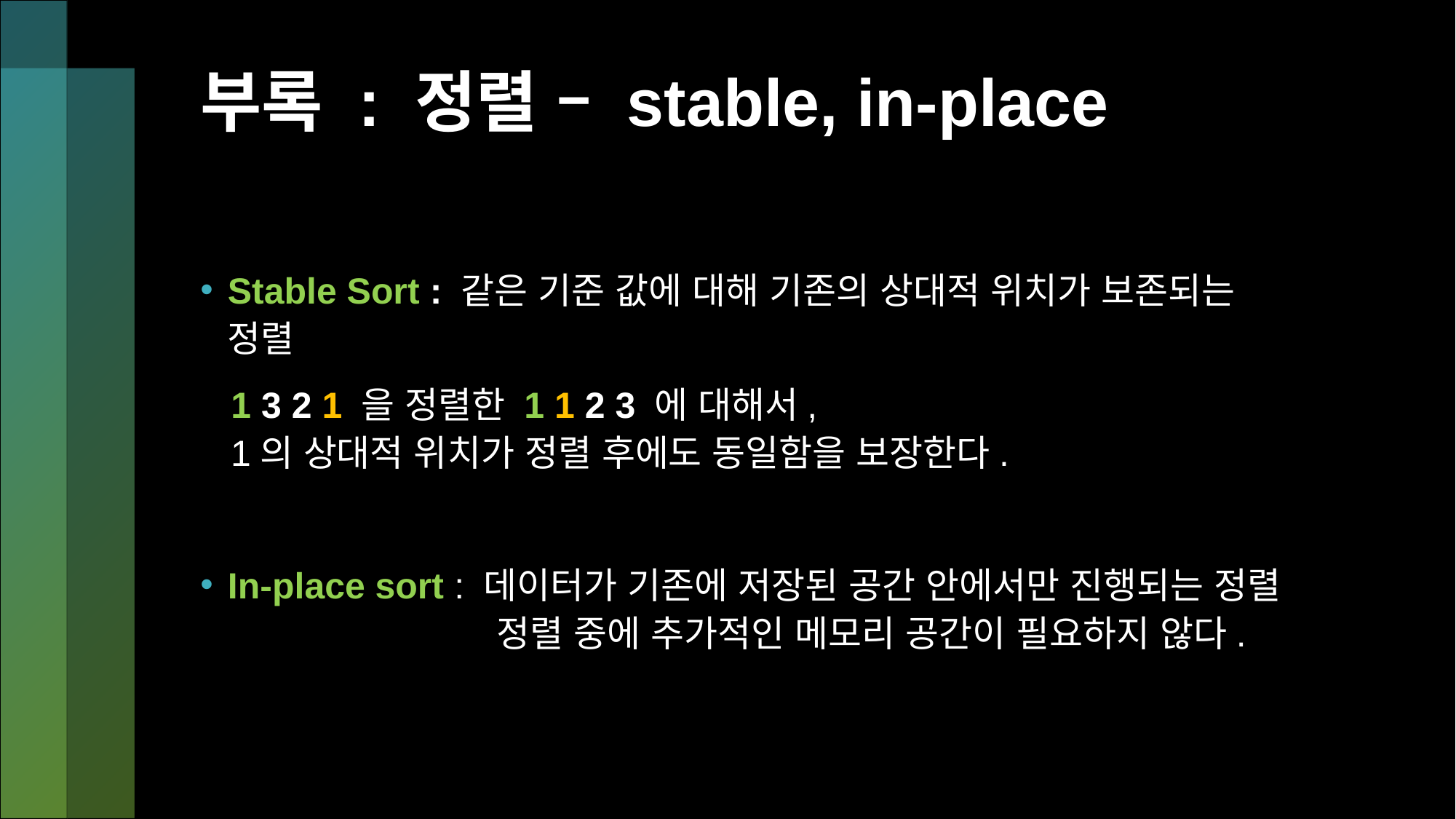

# 부록 : 정렬 – stable, in-place
Stable Sort : 같은 기준 값에 대해 기존의 상대적 위치가 보존되는 정렬
   1 3 2 1 을 정렬한 1 1 2 3 에 대해서,
   1의 상대적 위치가 정렬 후에도 동일함을 보장한다.

In-place sort : 데이터가 기존에 저장된 공간 안에서만 진행되는 정렬
		     정렬 중에 추가적인 메모리 공간이 필요하지 않다.